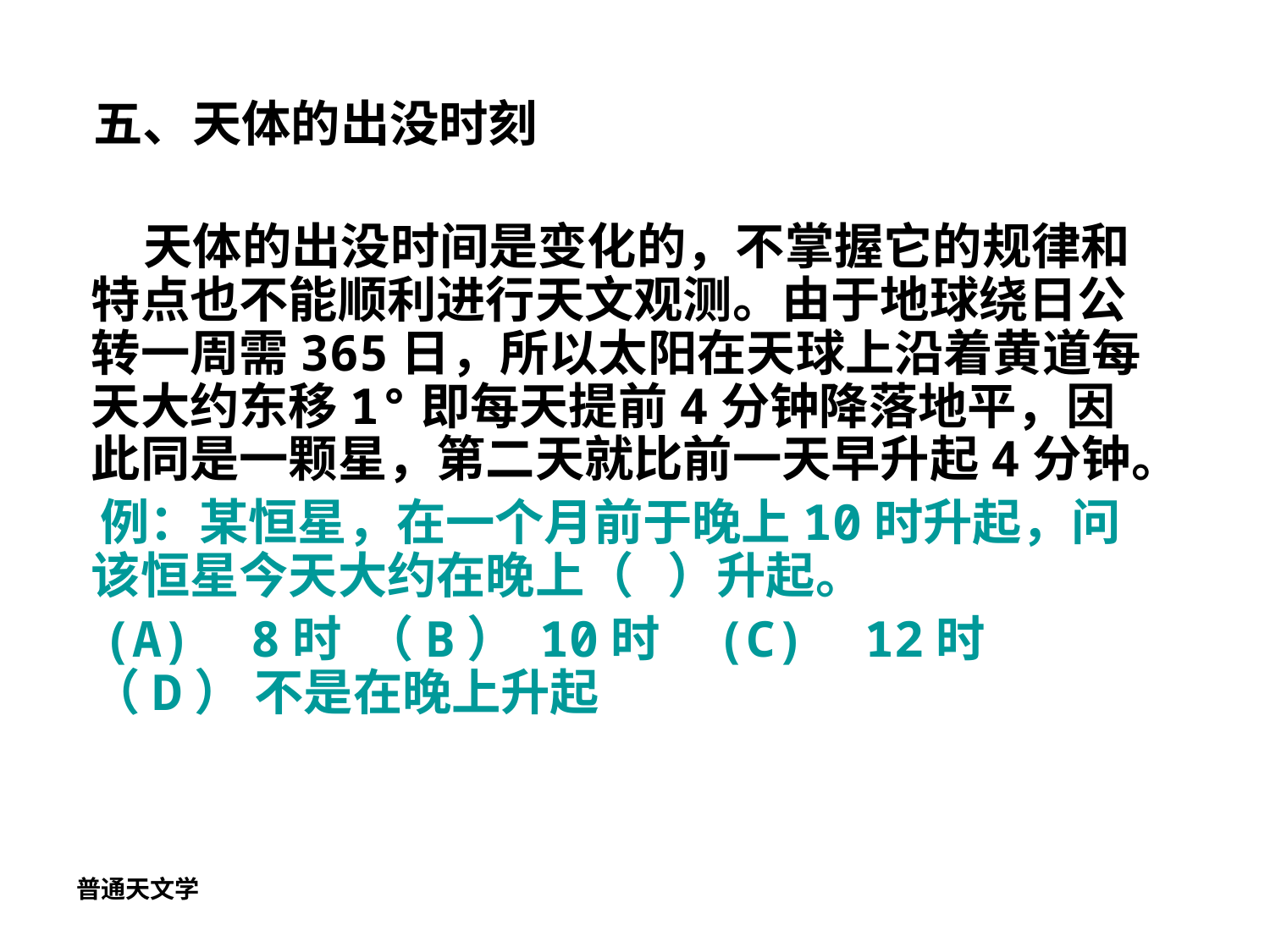

# 五、天体的出没时刻
        天体的出没时间是变化的，不掌握它的规律和特点也不能顺利进行天文观测。由于地球绕日公转一周需365日，所以太阳在天球上沿着黄道每天大约东移1°即每天提前4分钟降落地平，因此同是一颗星，第二天就比前一天早升起4分钟。
    例：某恒星，在一个月前于晚上10时升起，问该恒星今天大约在晚上（   ）升起。
  (A)  8时  （B） 10时    (C)  12时   （D） 不是在晚上升起
普通天文学